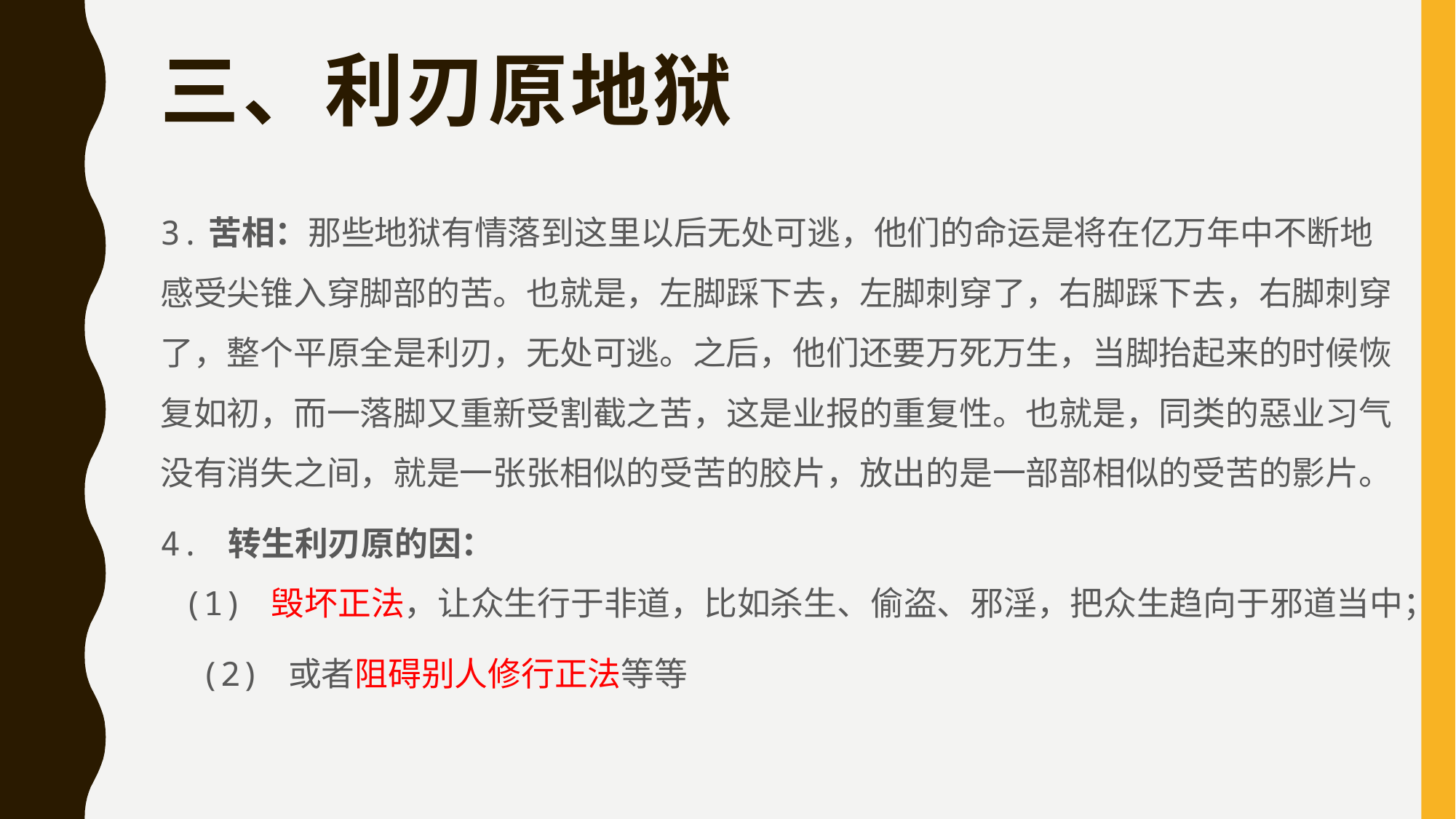

# 三、利刃原地狱
3.苦相：那些地狱有情落到这里以后无处可逃，他们的命运是将在亿万年中不断地感受尖锥入穿脚部的苦。也就是，左脚踩下去，左脚刺穿了，右脚踩下去，右脚刺穿了，整个平原全是利刃，无处可逃。之后，他们还要万死万生，当脚抬起来的时候恢复如初，而一落脚又重新受割截之苦，这是业报的重复性。也就是，同类的惡业习气没有消失之间，就是一张张相似的受苦的胶片，放出的是一部部相似的受苦的影片。
4. 转生利刃原的因：
  (1) 毁坏正法，让众生行于非道，比如杀生、偷盗、邪淫，把众生趋向于邪道当中；
  (2) 或者阻碍别人修行正法等等